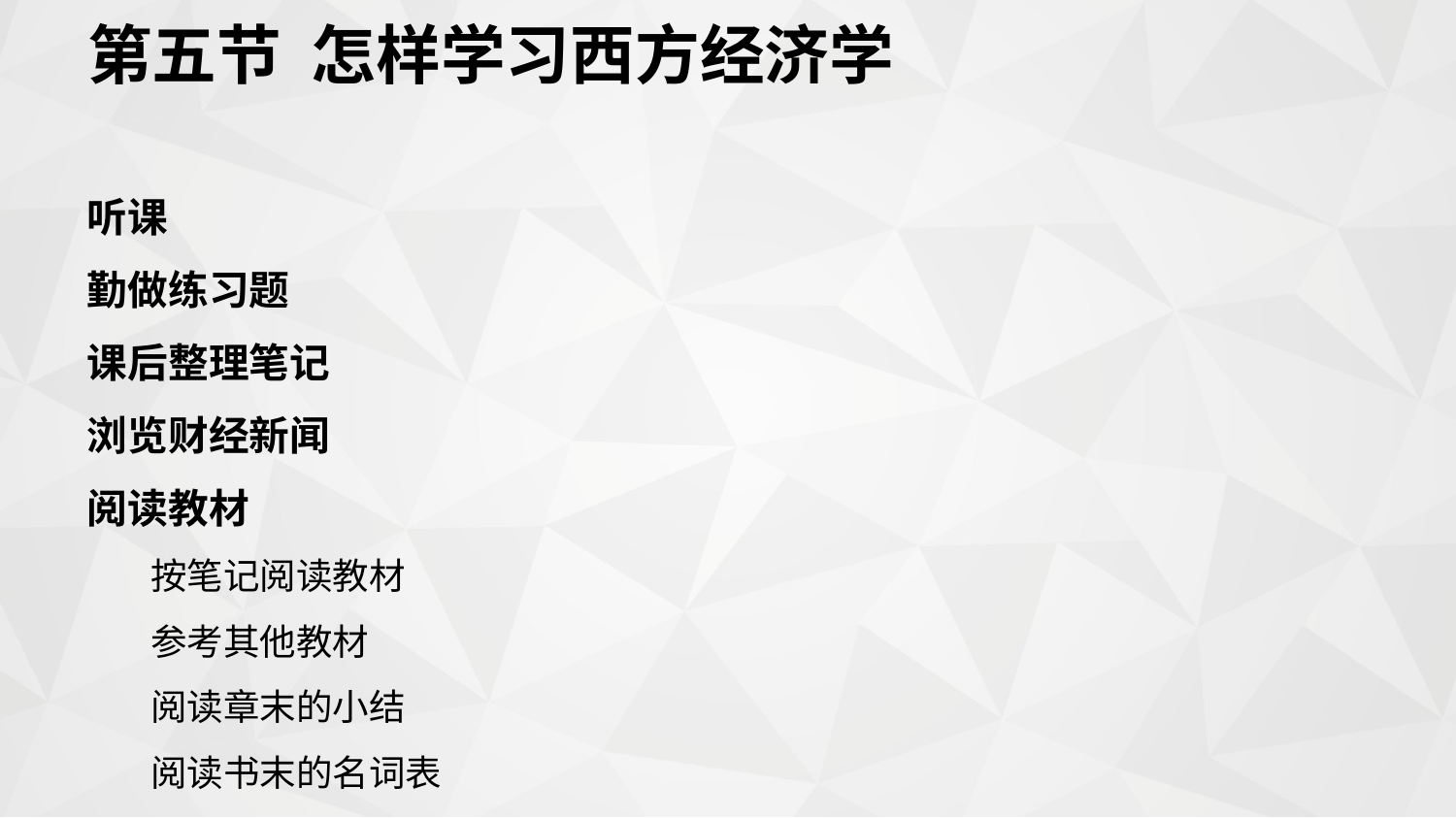

第五节  怎样学习西方经济学
听课
勤做练习题
课后整理笔记
浏览财经新闻
阅读教材
按笔记阅读教材
参考其他教材
阅读章末的小结
阅读书末的名词表